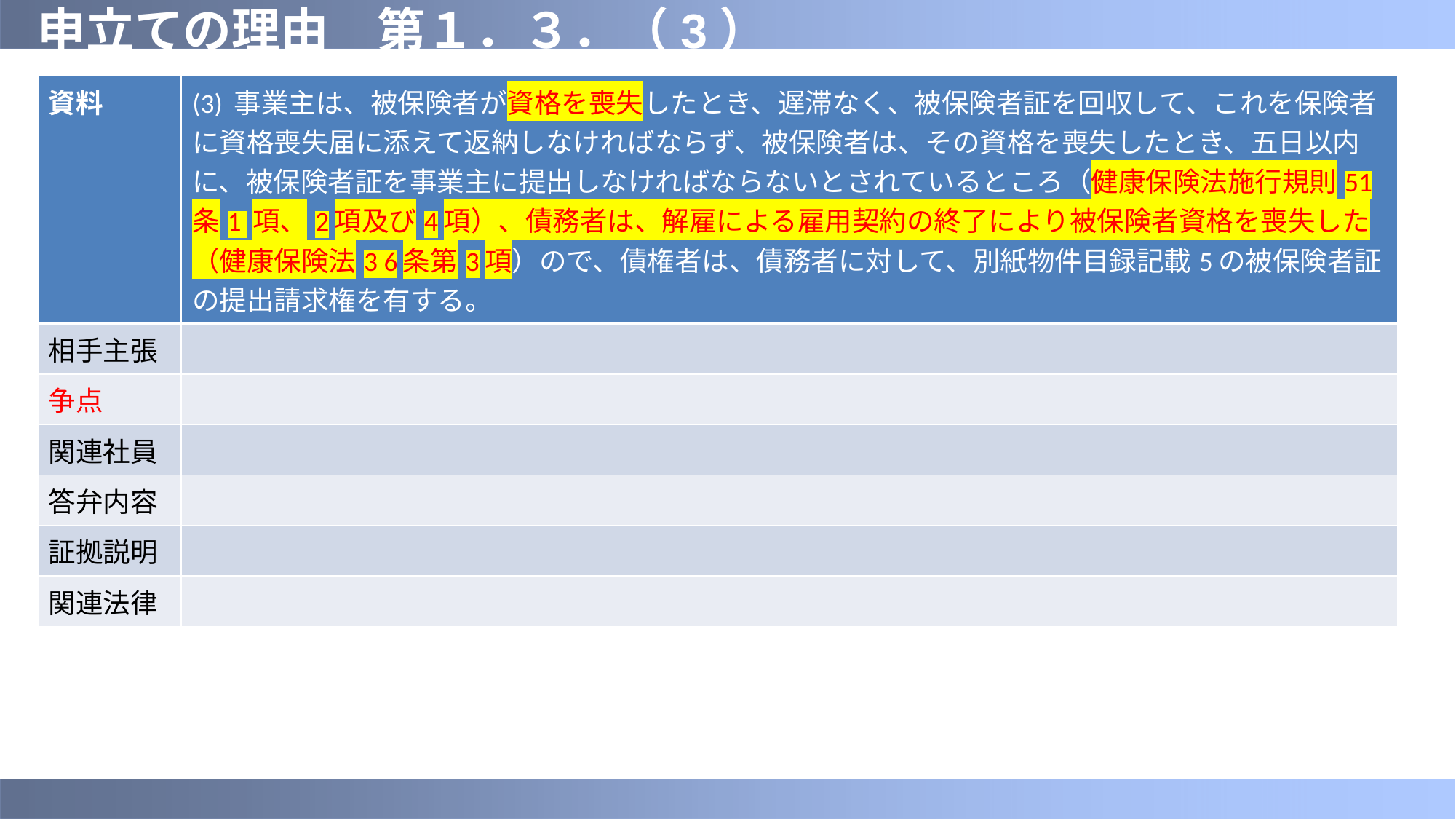

# 申立ての理由　第１．３．（3）
| 資料 | (3) 事業主は、被保険者が資格を喪失したとき、遅滞なく、被保険者証を回収して、これを保険者に資格喪失届に添えて返納しなければならず、被保険者は、その資格を喪失したとき、五日以内に、被保険者証を事業主に提出しなければならないとされているところ（健康保険法施行規則51 条1 項、2項及び4項）、債務者は、解雇による雇用契約の終了により被保険者資格を喪失した（健康保険法3 6条第3項）ので、債権者は、債務者に対して、別紙物件目録記載5の被保険者証の提出請求権を有する。 |
| --- | --- |
| 相手主張 |  |
| 争点 |  |
| 関連社員 |  |
| 答弁内容 |  |
| 証拠説明 |  |
| 関連法律 |  |